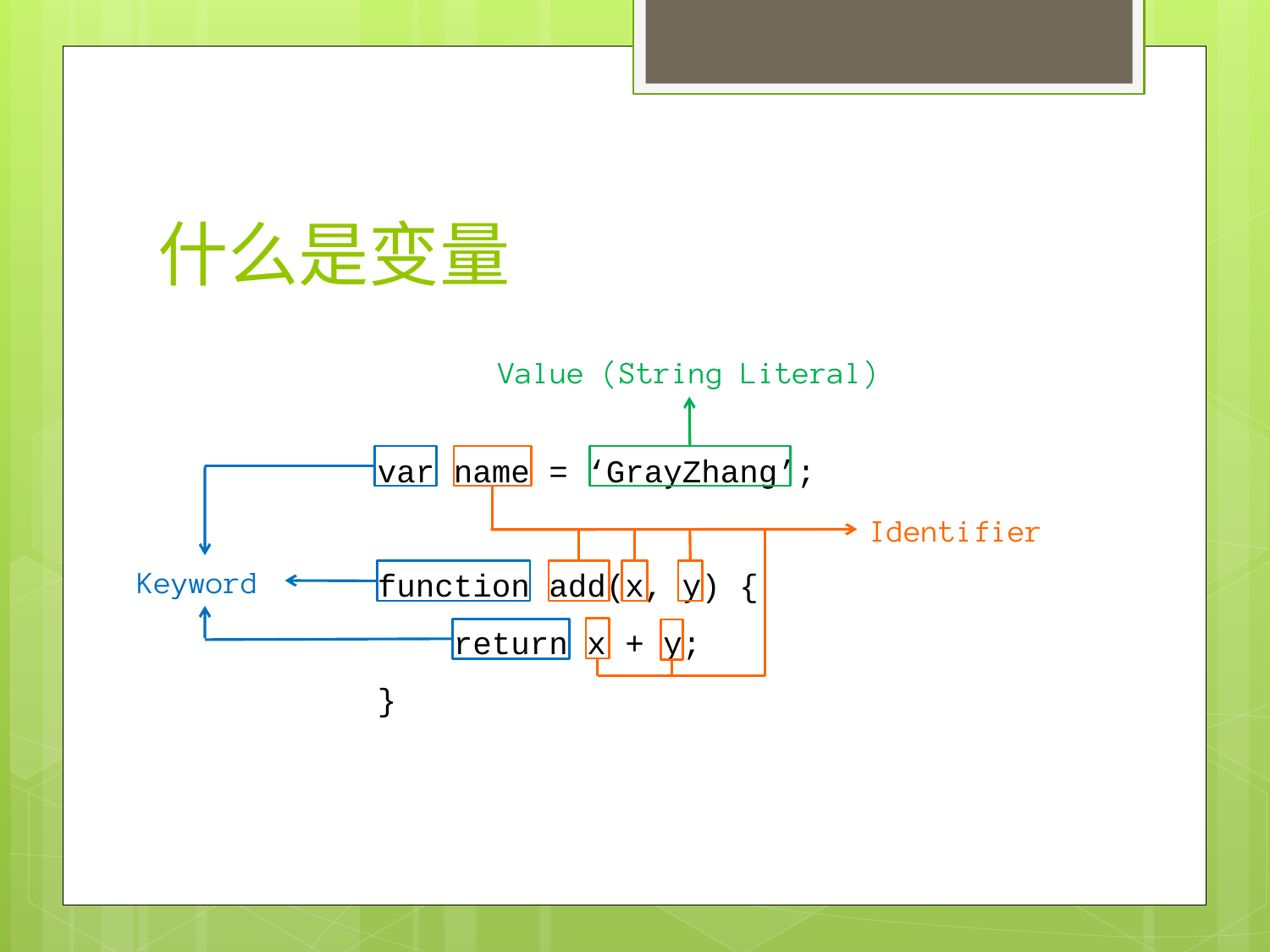

# 什么是变量
Value (String Literal)
var name = ‘GrayZhang’;

function add(x, y) {
    return x + y;
}

Identifier
Keyword